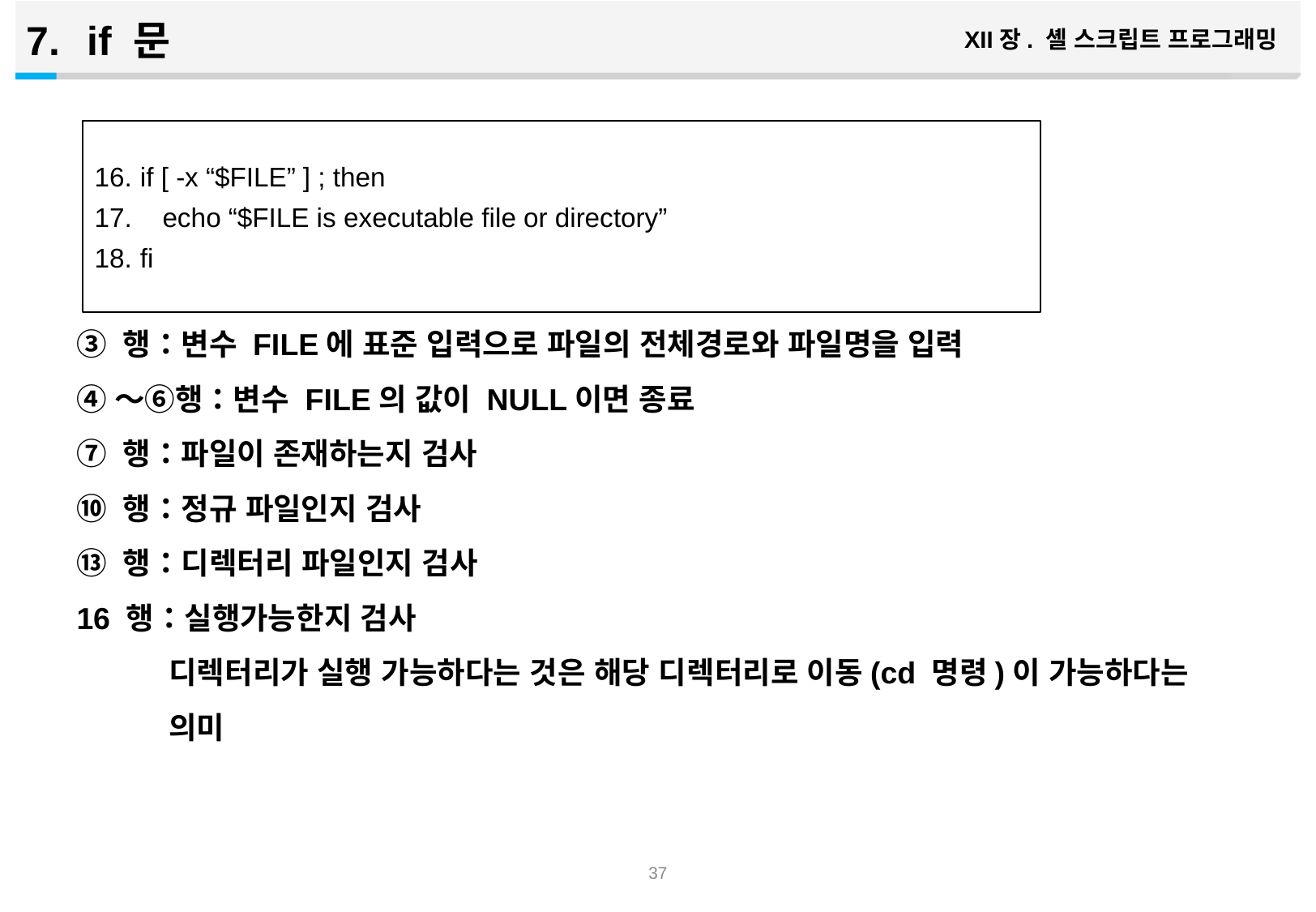

if 문
XII장. 셸 스크립트 프로그래밍

③ 행：변수 FILE에 표준 입력으로 파일의 전체경로와 파일명을 입력
④～⑥행：변수 FILE의 값이 NULL이면 종료
⑦ 행：파일이 존재하는지 검사
⑩ 행：정규 파일인지 검사
⑬ 행：디렉터리 파일인지 검사
16 행：실행가능한지 검사
          디렉터리가 실행 가능하다는 것은 해당 디렉터리로 이동(cd 명령)이 가능하다는
          의미
if [ -x “$FILE” ] ; then
   echo “$FILE is executable file or directory”
fi
37